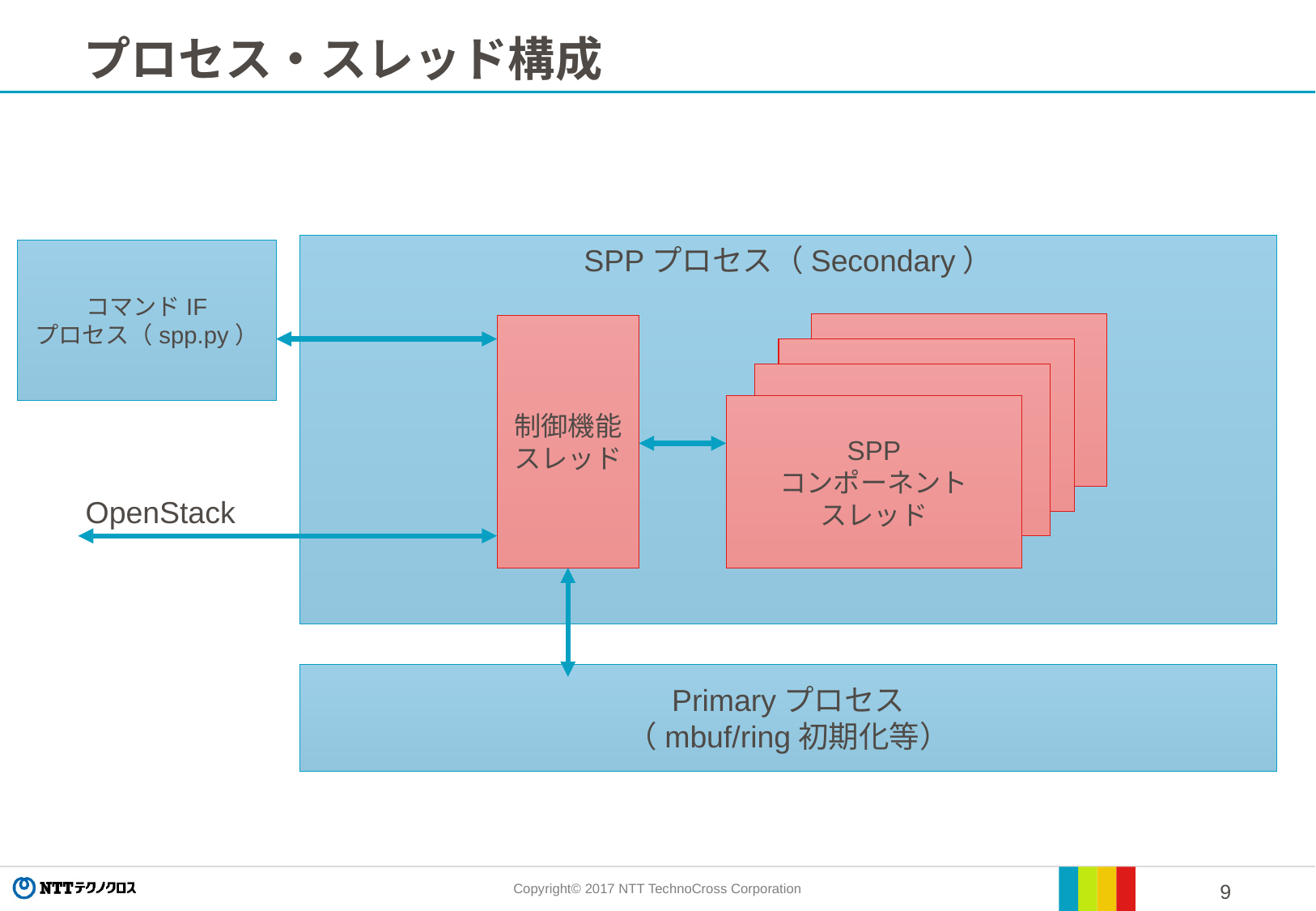

# プロセス・スレッド構成
SPPプロセス（Secondary）
コマンドIF
プロセス（spp.py）
SPP
コンポーネント
スレッド
制御機能スレッド
SPP
コンポーネント
スレッド
SPP
コンポーネント
スレッド
SPP
コンポーネント
スレッド
OpenStack
Primaryプロセス
（mbuf/ring初期化等）